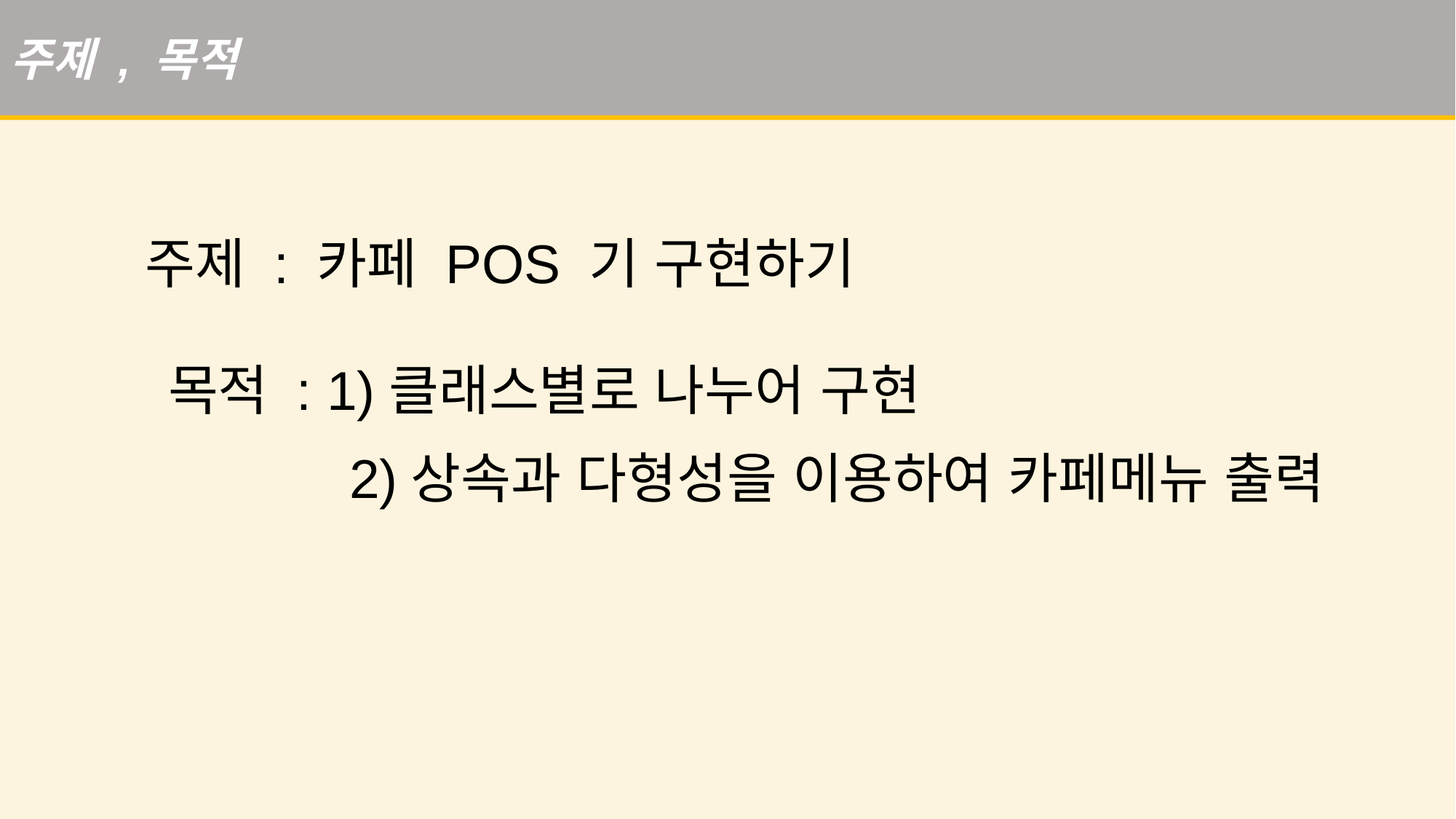

주제 , 목적
주제 : 카페 POS 기 구현하기
목적 : 1)클래스별로 나누어 구현
2)상속과 다형성을 이용하여 카페메뉴 출력